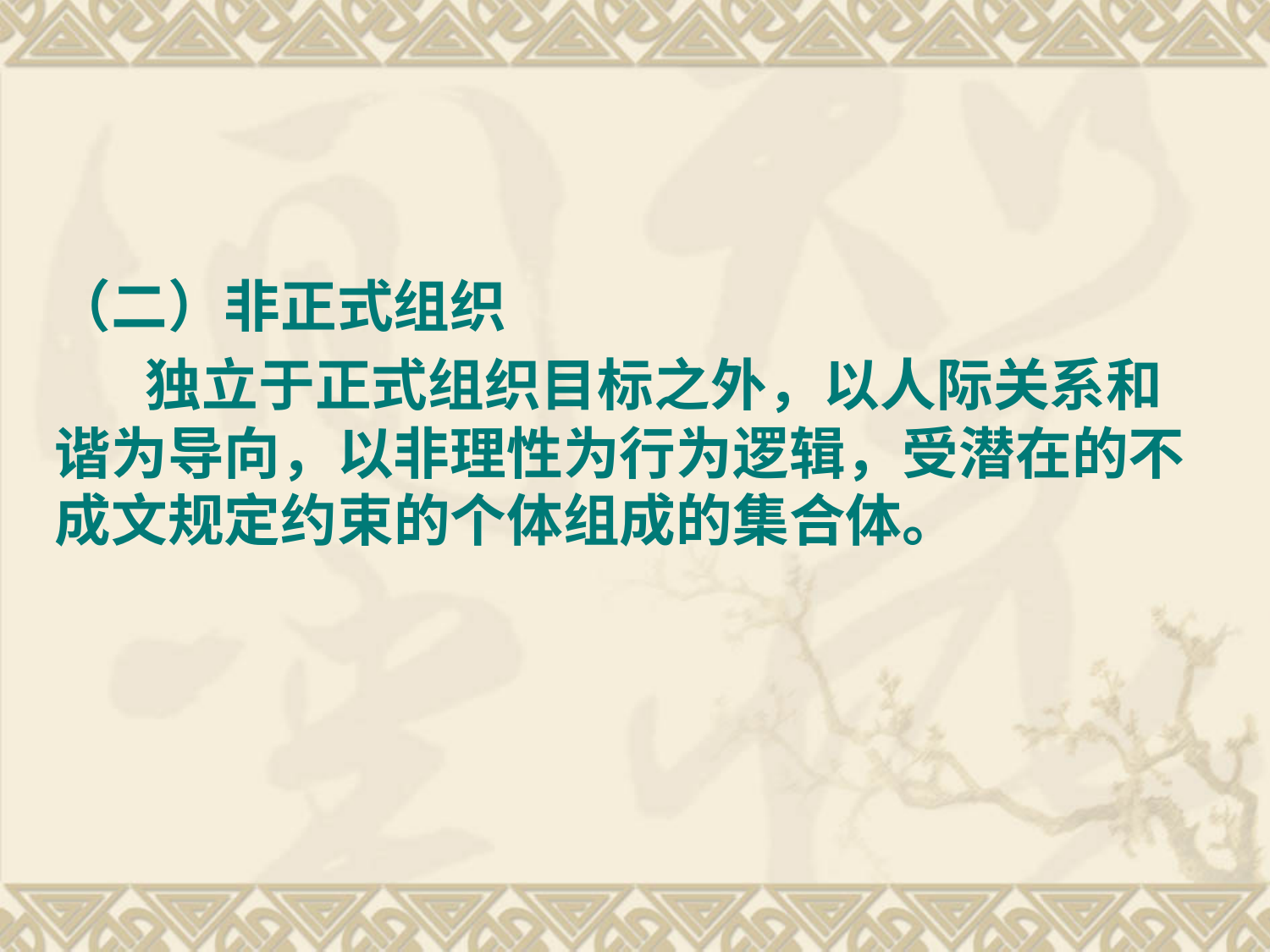

#
（二）非正式组织
      独立于正式组织目标之外，以人际关系和谐为导向，以非理性为行为逻辑，受潜在的不成文规定约束的个体组成的集合体。